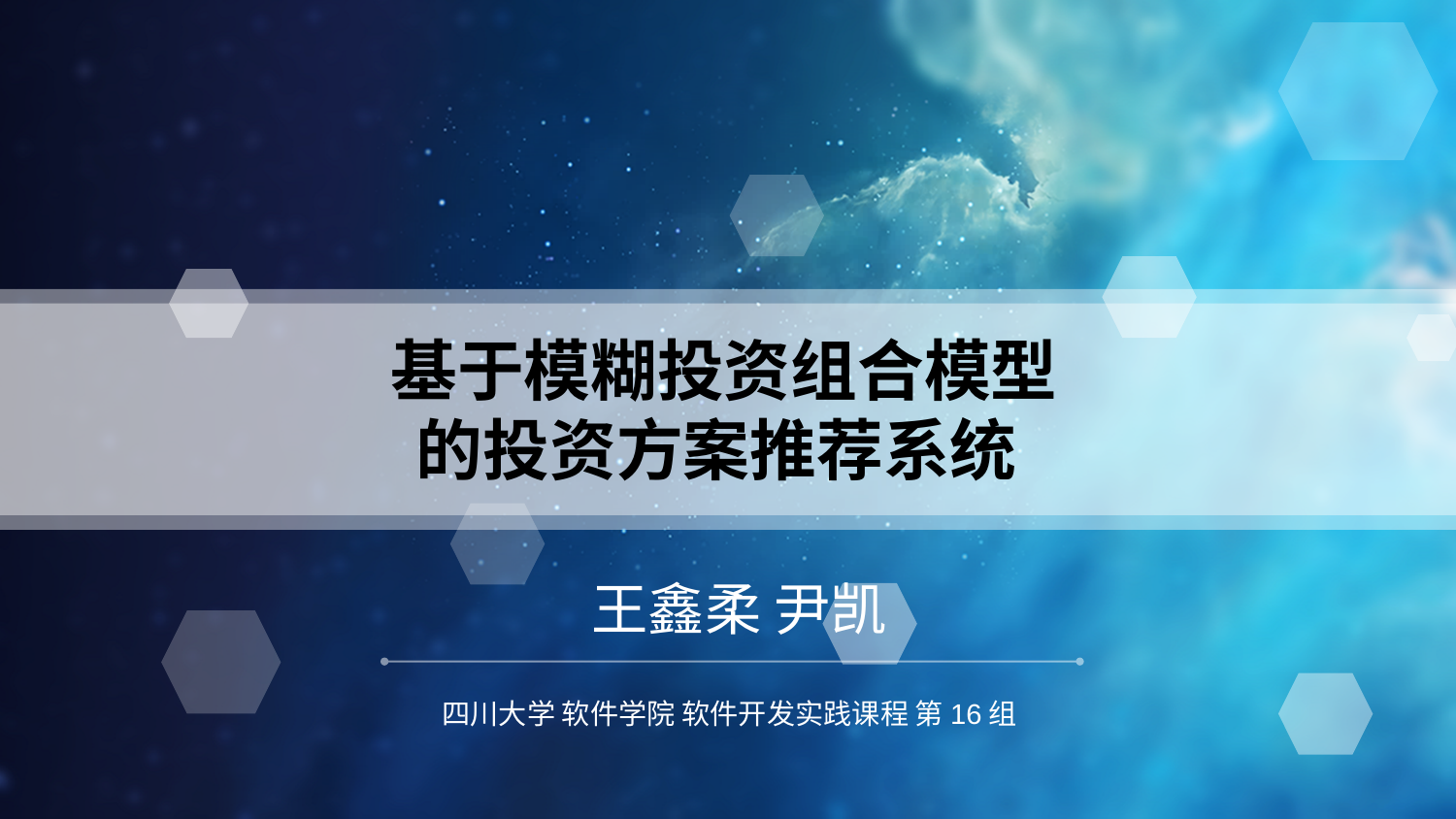

基于模糊投资组合模型的投资方案推荐系统

 王鑫柔 尹凯

四川大学 软件学院 软件开发实践课程 第16组